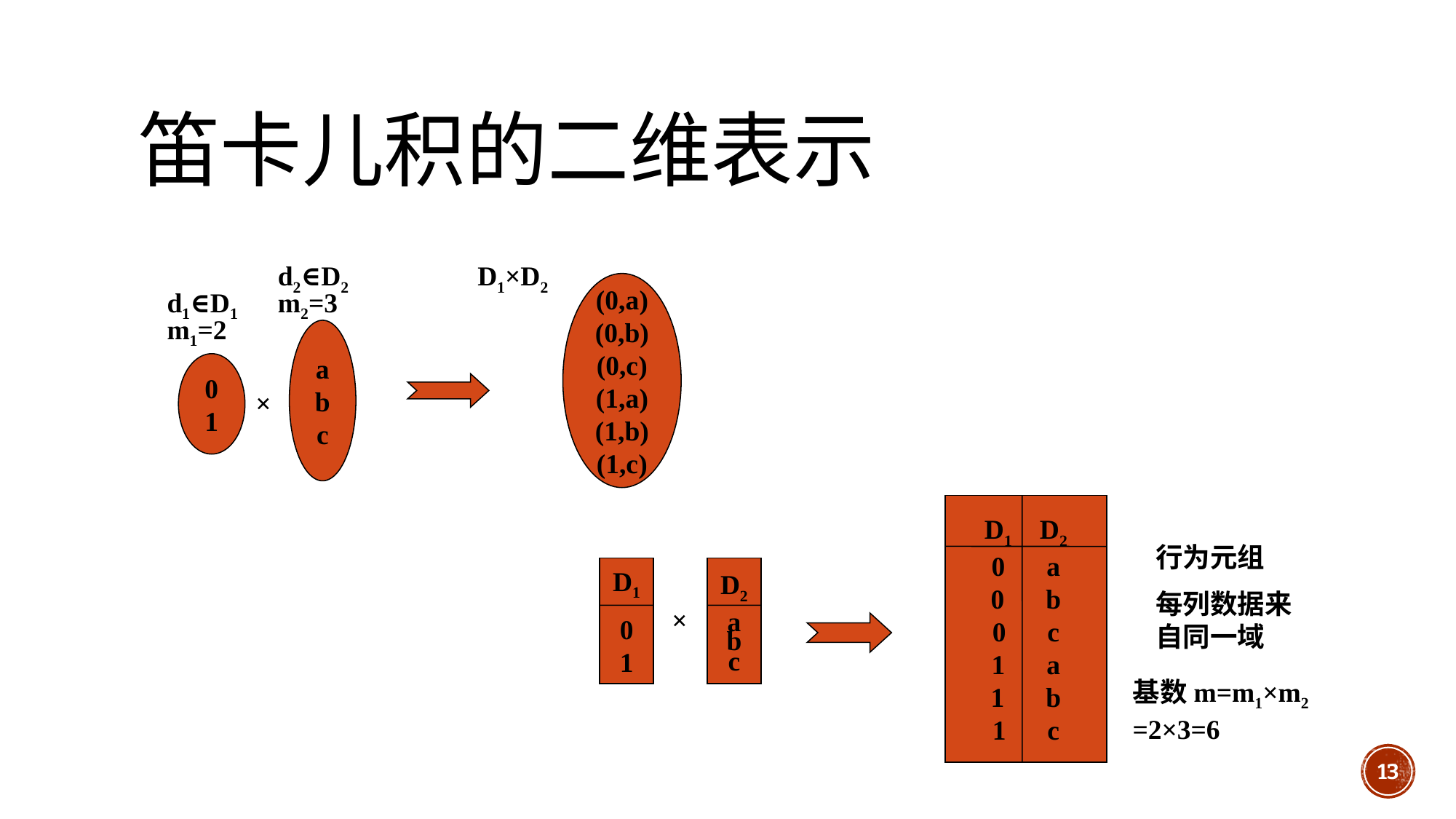

# 笛卡儿积的二维表示
d2∈D2
D1×D2
(0,a)
(0,b)
(0,c)
(1,a)
(1,b)
(1,c)
d1∈D1
m2=3
m1=2
a
b
c
0
1

×
D1    D2
0      a
0      b
0      c
1      a
1      b
1      c

行为元组
每列数据来自同一域
基数m=m1×m2         =2×3=6
D1
0
1
D2
a
b
c

×

13